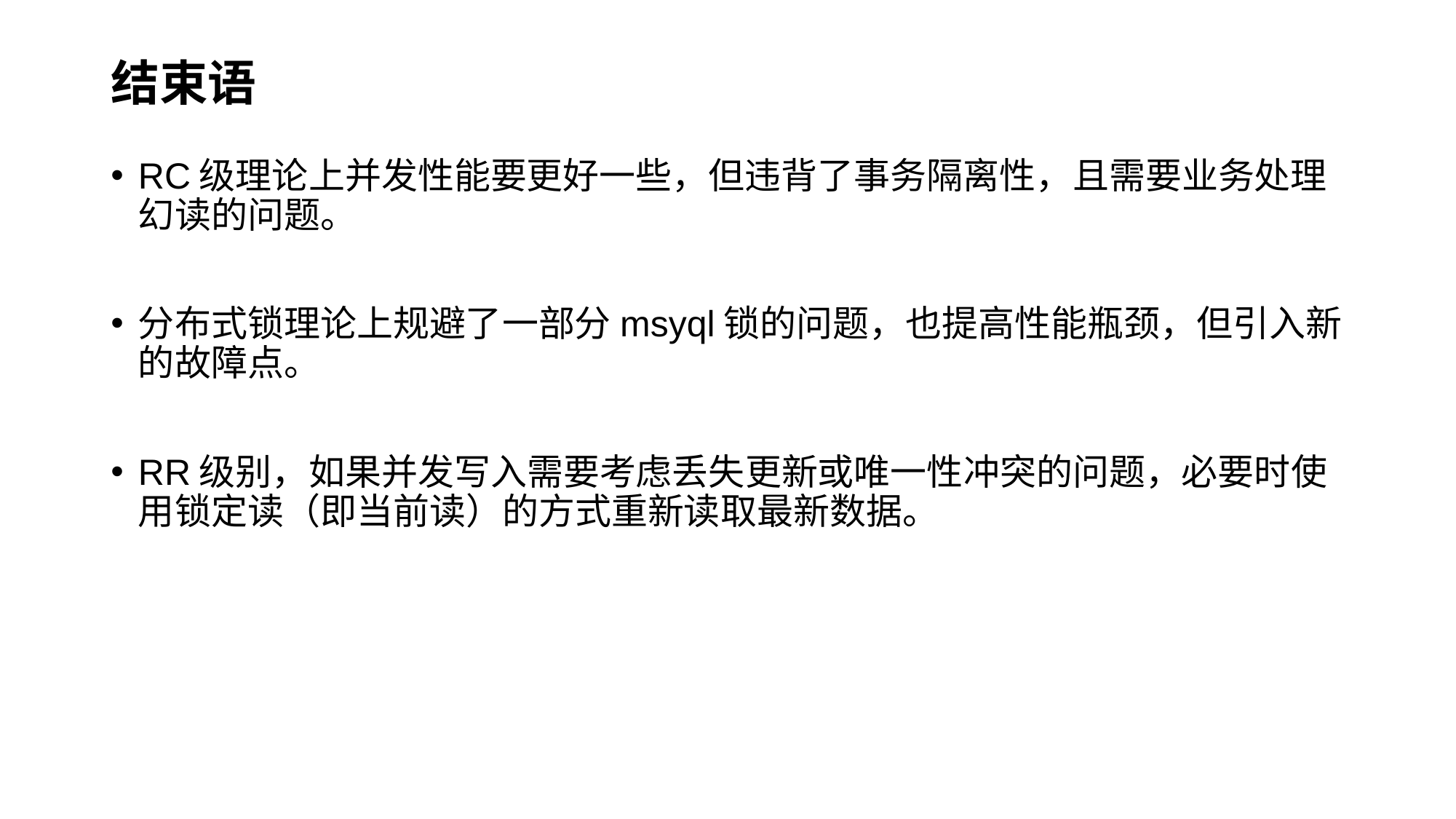

# 结束语
RC级理论上并发性能要更好一些，但违背了事务隔离性，且需要业务处理幻读的问题。

分布式锁理论上规避了一部分msyql锁的问题，也提高性能瓶颈，但引入新的故障点。

RR级别，如果并发写入需要考虑丢失更新或唯一性冲突的问题，必要时使用锁定读（即当前读）的方式重新读取最新数据。